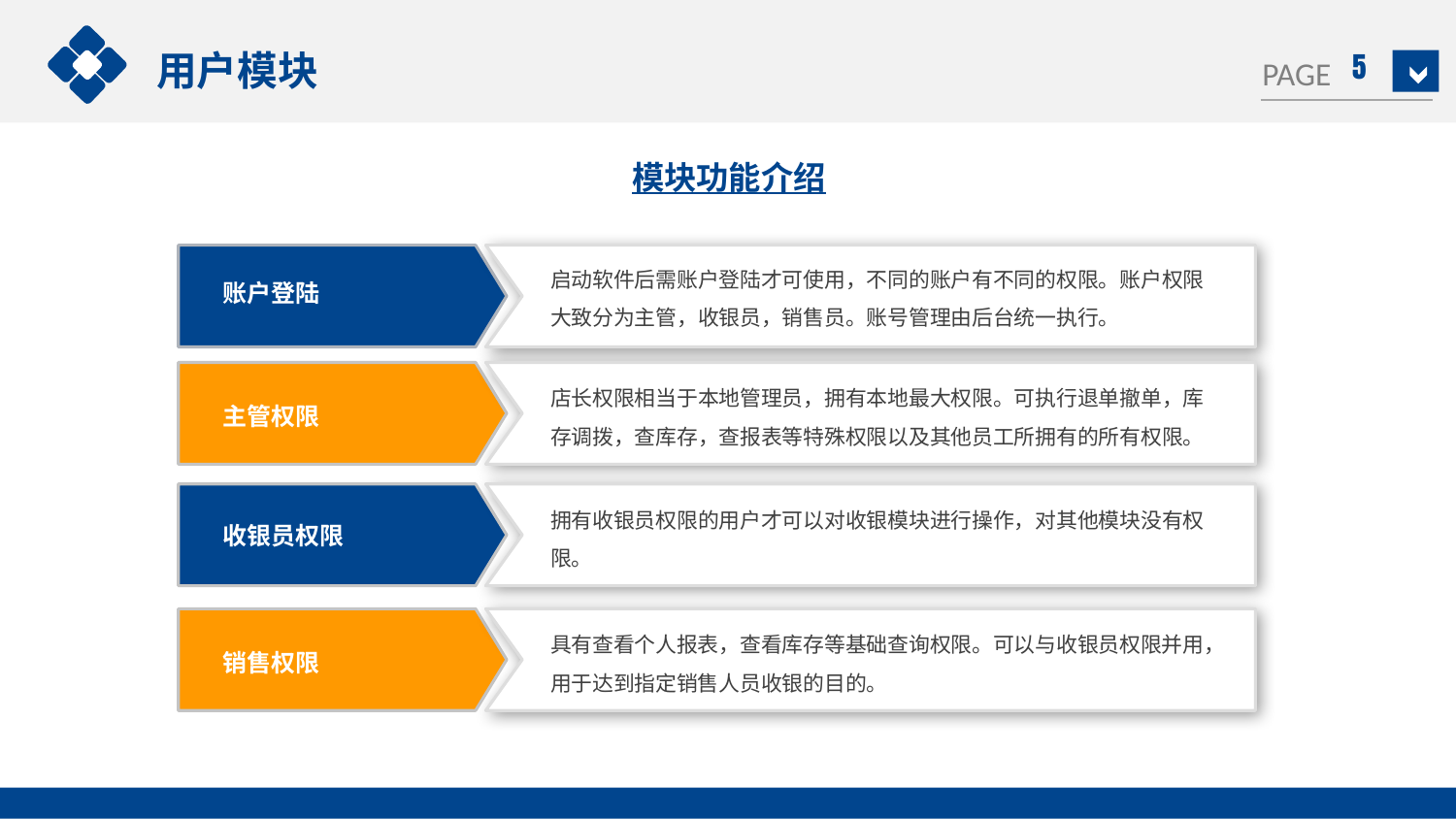

用户模块
5
模块功能介绍

启动软件后需账户登陆才可使用，不同的账户有不同的权限。账户权限大致分为主管，收银员，销售员。账号管理由后台统一执行。
账户登陆

店长权限相当于本地管理员，拥有本地最大权限。可执行退单撤单，库存调拨，查库存，查报表等特殊权限以及其他员工所拥有的所有权限。
主管权限

拥有收银员权限的用户才可以对收银模块进行操作，对其他模块没有权限。
收银员权限

具有查看个人报表，查看库存等基础查询权限。可以与收银员权限并用，用于达到指定销售人员收银的目的。
销售权限